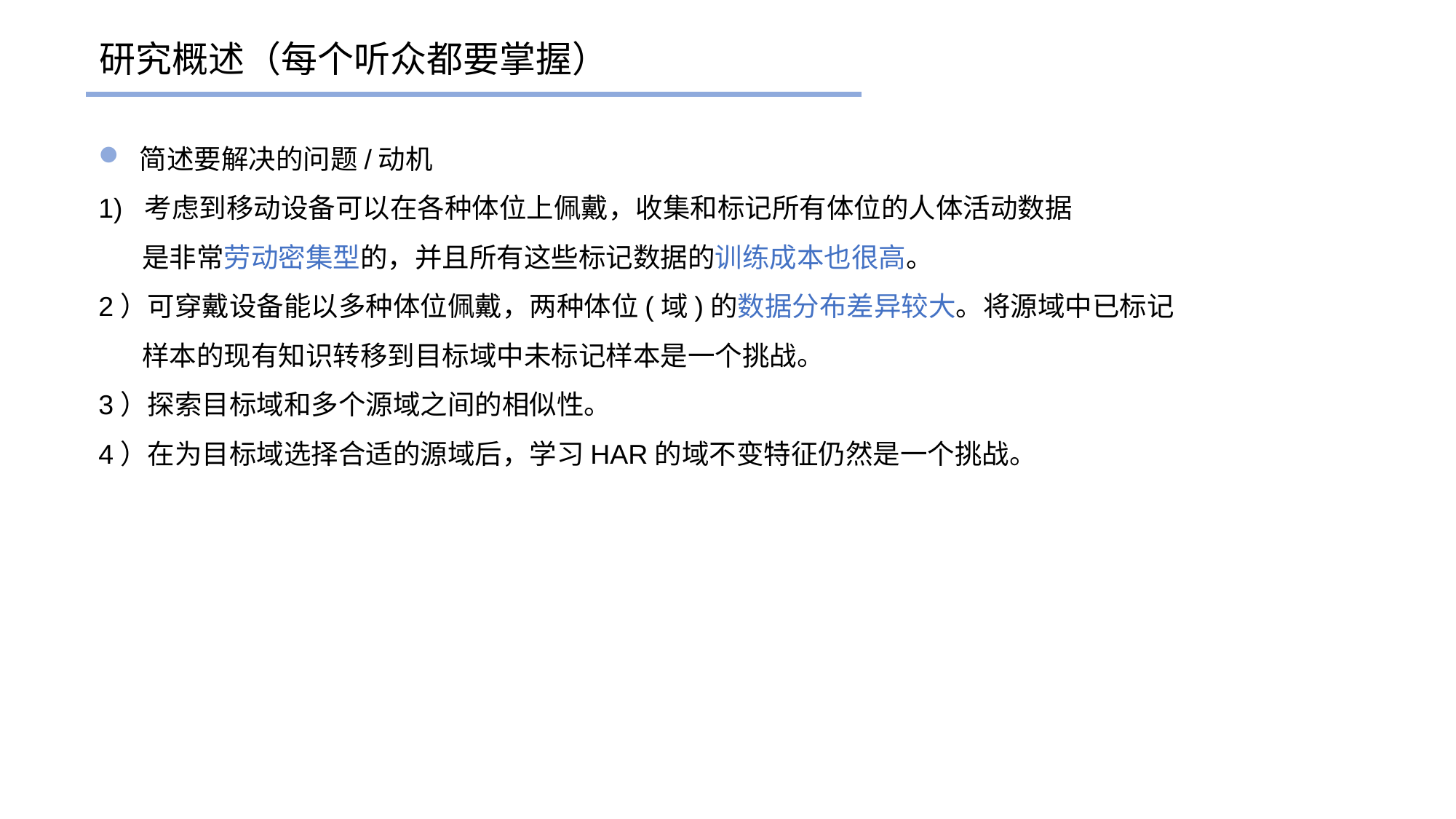

研究概述（每个听众都要掌握）
简述要解决的问题/动机
1)  考虑到移动设备可以在各种体位上佩戴，收集和标记所有体位的人体活动数据
      是非常劳动密集型的，并且所有这些标记数据的训练成本也很高。
2）可穿戴设备能以多种体位佩戴，两种体位(域)的数据分布差异较大。将源域中已标记
      样本的现有知识转移到目标域中未标记样本是一个挑战。
3）探索目标域和多个源域之间的相似性。
4）在为目标域选择合适的源域后，学习HAR的域不变特征仍然是一个挑战。